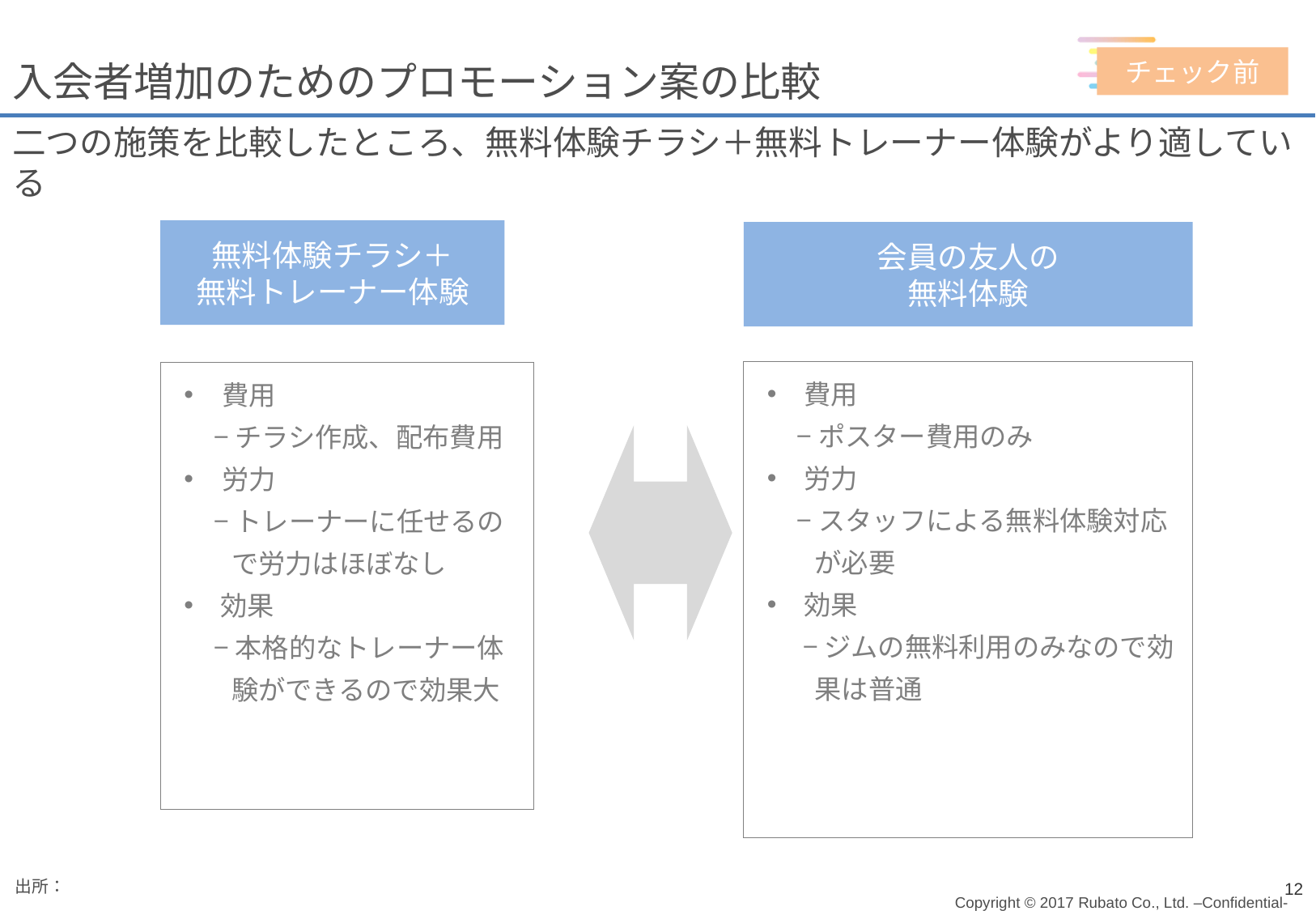

# 入会者増加のためのプロモーション案の比較
チェック前
二つの施策を比較したところ、無料体験チラシ＋無料トレーナー体験がより適している
無料体験チラシ＋
無料トレーナー体験
会員の友人の
無料体験
費用
−ポスター費用のみ
労力
−スタッフによる無料体験対応が必要
効果
−ジムの無料利用のみなので効果は普通

費用
−チラシ作成、配布費用
労力
−トレーナーに任せるので労力はほぼなし
効果
−本格的なトレーナー体験ができるので効果大

出所：
12